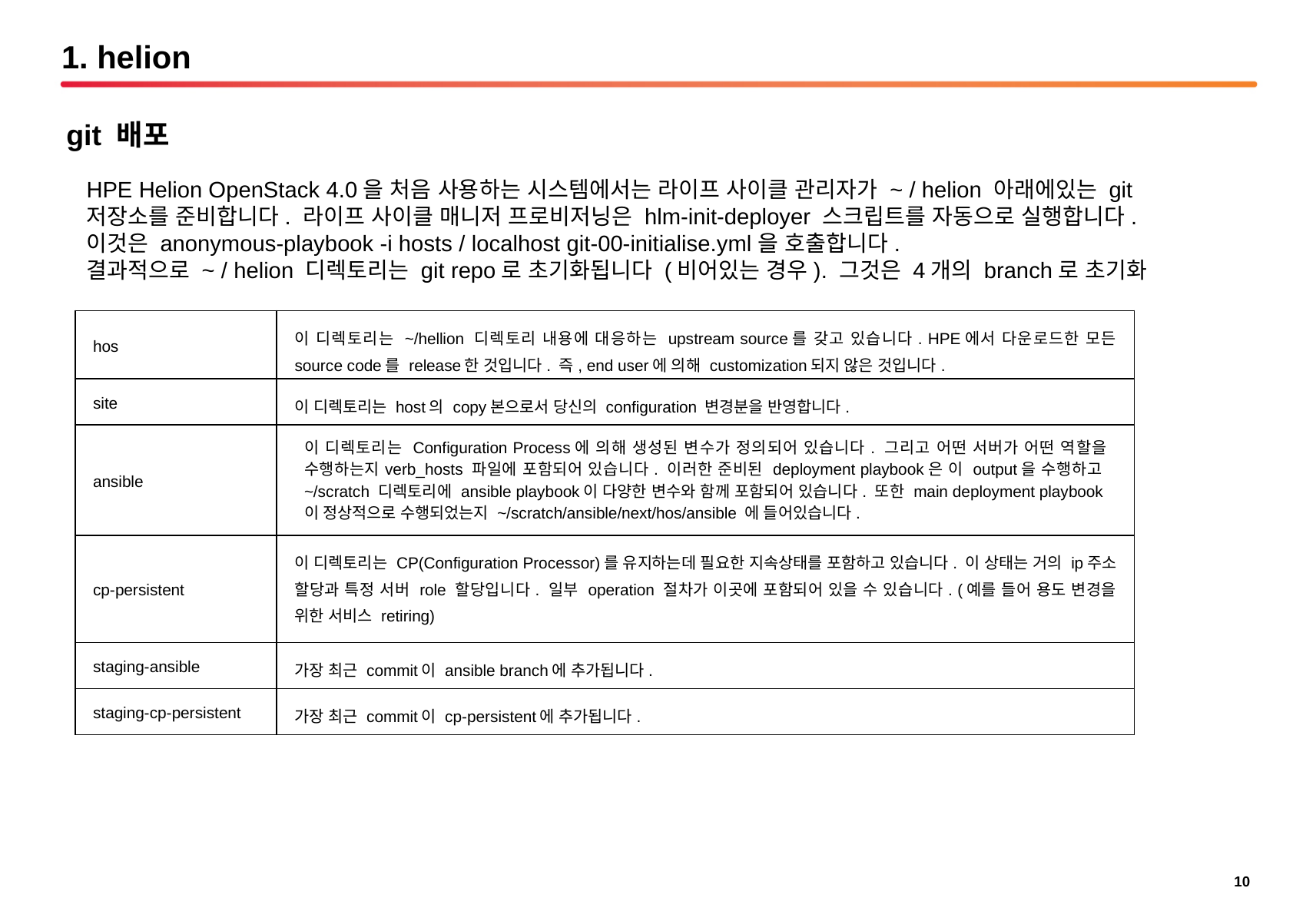

# 1. helion
git 배포
HPE Helion OpenStack 4.0을 처음 사용하는 시스템에서는 라이프 사이클 관리자가 ~ / helion 아래에있는 git 저장소를 준비합니다. 라이프 사이클 매니저 프로비저닝은 hlm-init-deployer 스크립트를 자동으로 실행합니다. 이것은 anonymous-playbook -i hosts / localhost git-00-initialise.yml을 호출합니다.
결과적으로 ~ / helion 디렉토리는 git repo로 초기화됩니다 (비어있는 경우). 그것은 4개의 branch로 초기화
| hos | 이 디렉토리는 ~/hellion 디렉토리 내용에 대응하는 upstream source를 갖고 있습니다. HPE에서 다운로드한 모든 source code를 release한 것입니다. 즉, end user에 의해 customization되지 않은 것입니다. |
| --- | --- |
| site | 이 디렉토리는 host의 copy본으로서 당신의 configuration 변경분을 반영합니다. |
| ansible | 이 디렉토리는 Configuration Process에 의해 생성된 변수가 정의되어 있습니다. 그리고 어떤 서버가 어떤 역할을 수행하는지verb\_hosts 파일에 포함되어 있습니다. 이러한 준비된 deployment playbook은 이 output을 수행하고 ~/scratch 디렉토리에 ansible playbook이 다양한 변수와 함께 포함되어 있습니다. 또한 main deployment playbook이 정상적으로 수행되었는지 ~/scratch/ansible/next/hos/ansible 에 들어있습니다. |
| cp-persistent | 이 디렉토리는 CP(Configuration Processor)를 유지하는데 필요한 지속상태를 포함하고 있습니다. 이 상태는 거의 ip주소 할당과 특정 서버 role 할당입니다. 일부 operation 절차가 이곳에 포함되어 있을 수 있습니다. (예를 들어 용도 변경을 위한 서비스 retiring) |
| staging-ansible | 가장 최근 commit이 ansible branch에 추가됩니다. |
| staging-cp-persistent | 가장 최근 commit이 cp-persistent에 추가됩니다. |